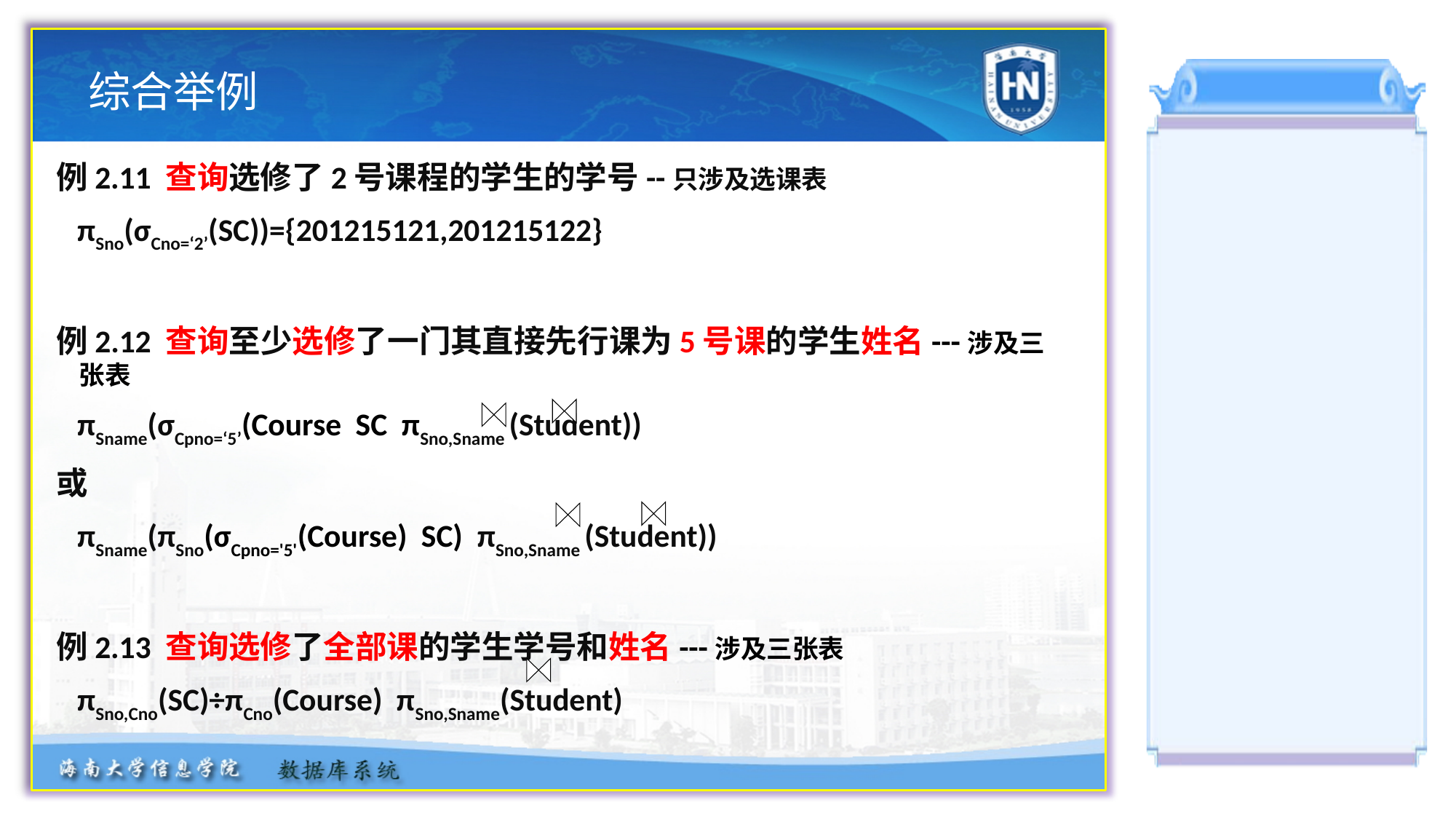

# 综合举例
例2.11 查询选修了2号课程的学生的学号--只涉及选课表
   πSno(σCno=‘2’(SC))={201215121,201215122}

例2.12 查询至少选修了一门其直接先行课为5号课的学生姓名---涉及三张表
   πSname(σCpno=‘5’(Course  SC  πSno,Sname (Student))
或
   πSname(πSno(σCpno='5'(Course)  SC)  πSno,Sname (Student))

例2.13 查询选修了全部课的学生学号和姓名---涉及三张表
   πSno,Cno(SC)÷πCno(Course)  πSno,Sname(Student)